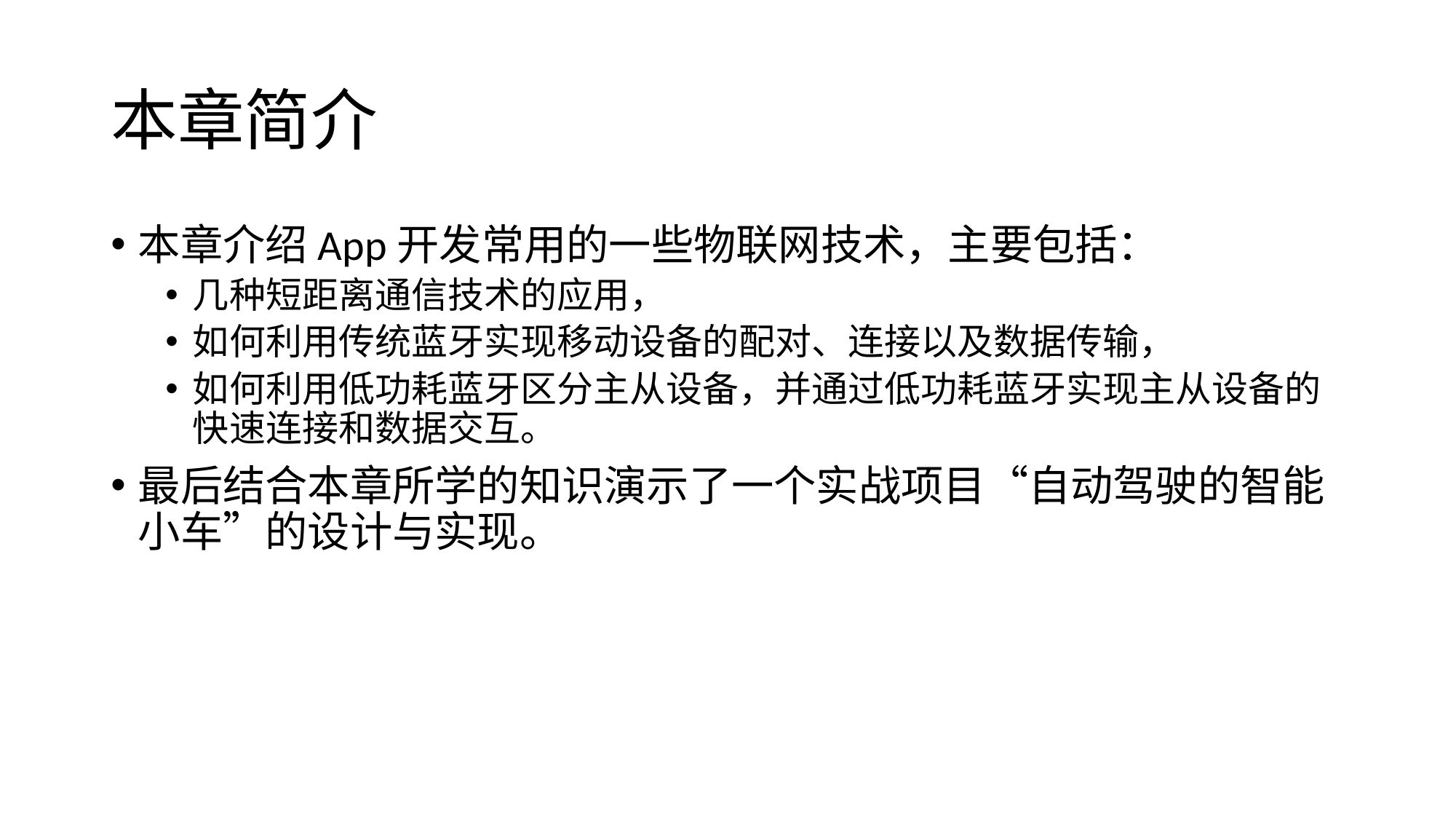

# 本章简介
本章介绍App开发常用的一些物联网技术，主要包括：
几种短距离通信技术的应用，
如何利用传统蓝牙实现移动设备的配对、连接以及数据传输，
如何利用低功耗蓝牙区分主从设备，并通过低功耗蓝牙实现主从设备的快速连接和数据交互。
最后结合本章所学的知识演示了一个实战项目“自动驾驶的智能小车”的设计与实现。